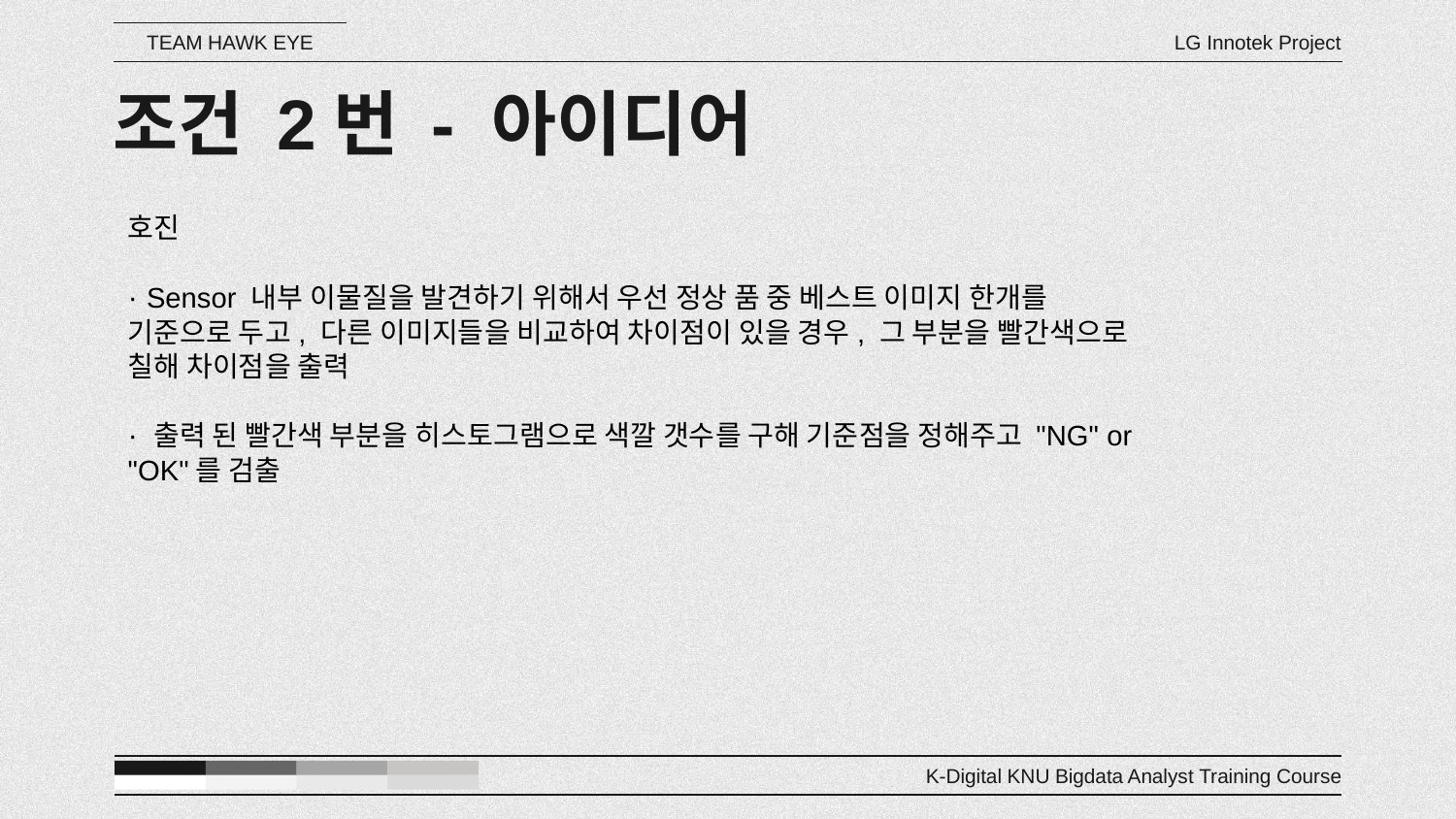

TEAM HAWK EYE
LG Innotek Project
조건 2번 - 아이디어
호진

· Sensor 내부 이물질을 발견하기 위해서 우선 정상 품 중 베스트 이미지 한개를 기준으로 두고, 다른 이미지들을 비교하여 차이점이 있을 경우, 그 부분을 빨간색으로 칠해 차이점을 출력

· 출력 된 빨간색 부분을 히스토그램으로 색깔 갯수를 구해 기준점을 정해주고 "NG" or "OK"를 검출

K-Digital KNU Bigdata Analyst Training Course